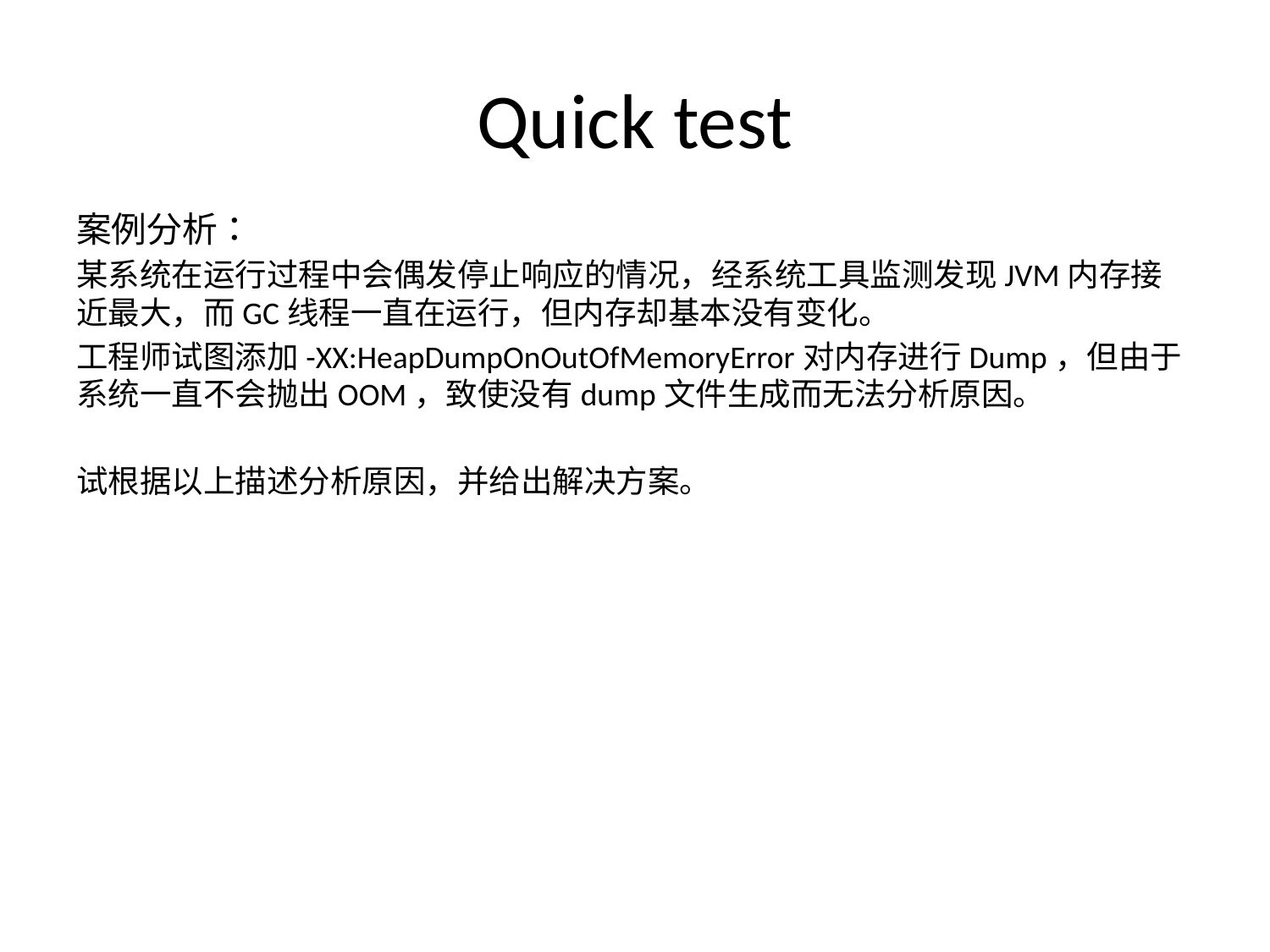

# Quick test
案例分析：
某系统在运行过程中会偶发停止响应的情况，经系统工具监测发现JVM内存接近最大，而GC线程一直在运行，但内存却基本没有变化。
工程师试图添加-XX:HeapDumpOnOutOfMemoryError对内存进行Dump，但由于系统一直不会抛出OOM，致使没有dump文件生成而无法分析原因。

试根据以上描述分析原因，并给出解决方案。